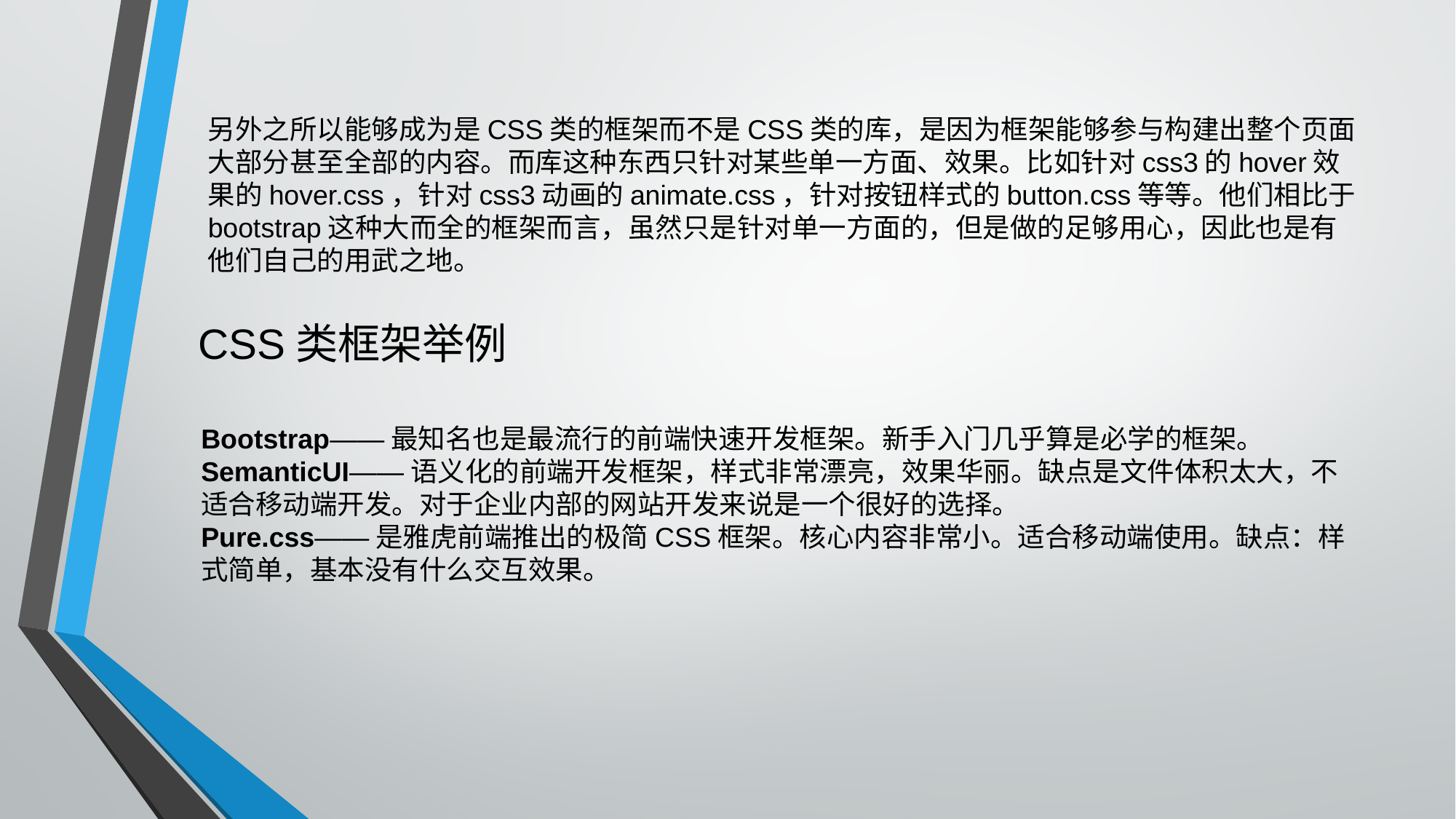

另外之所以能够成为是CSS类的框架而不是CSS类的库，是因为框架能够参与构建出整个页面大部分甚至全部的内容。而库这种东西只针对某些单一方面、效果。比如针对css3的hover效果的hover.css，针对css3动画的animate.css，针对按钮样式的button.css等等。他们相比于bootstrap这种大而全的框架而言，虽然只是针对单一方面的，但是做的足够用心，因此也是有他们自己的用武之地。
CSS类框架举例
Bootstrap——最知名也是最流行的前端快速开发框架。新手入门几乎算是必学的框架。
SemanticUI——语义化的前端开发框架，样式非常漂亮，效果华丽。缺点是文件体积太大，不适合移动端开发。对于企业内部的网站开发来说是一个很好的选择。
Pure.css——是雅虎前端推出的极简CSS框架。核心内容非常小。适合移动端使用。缺点：样式简单，基本没有什么交互效果。